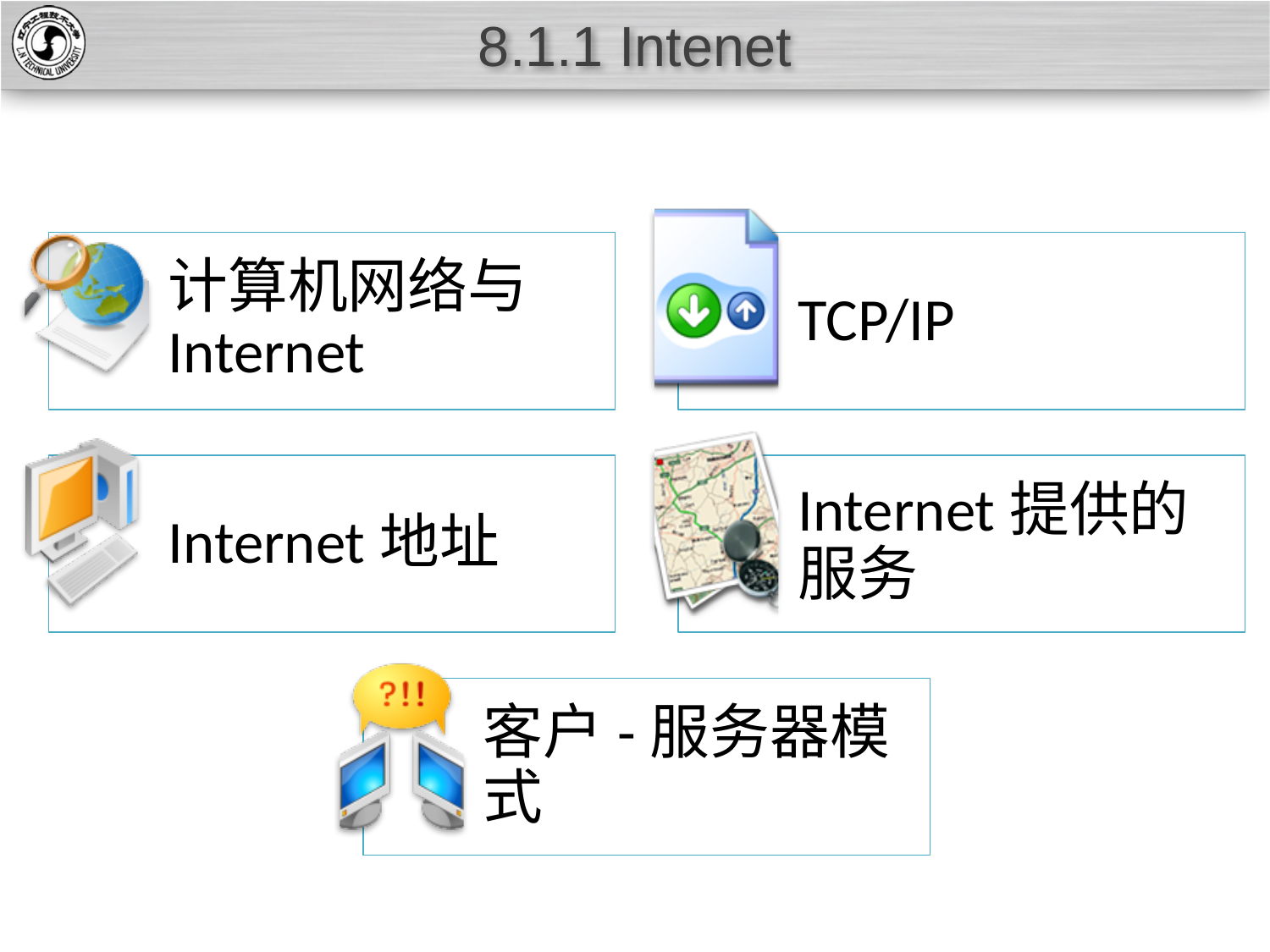

# 8.1.1 Intenet
计算机网络与Internet
TCP/IP
Internet地址
Internet提供的服务
客户-服务器模式